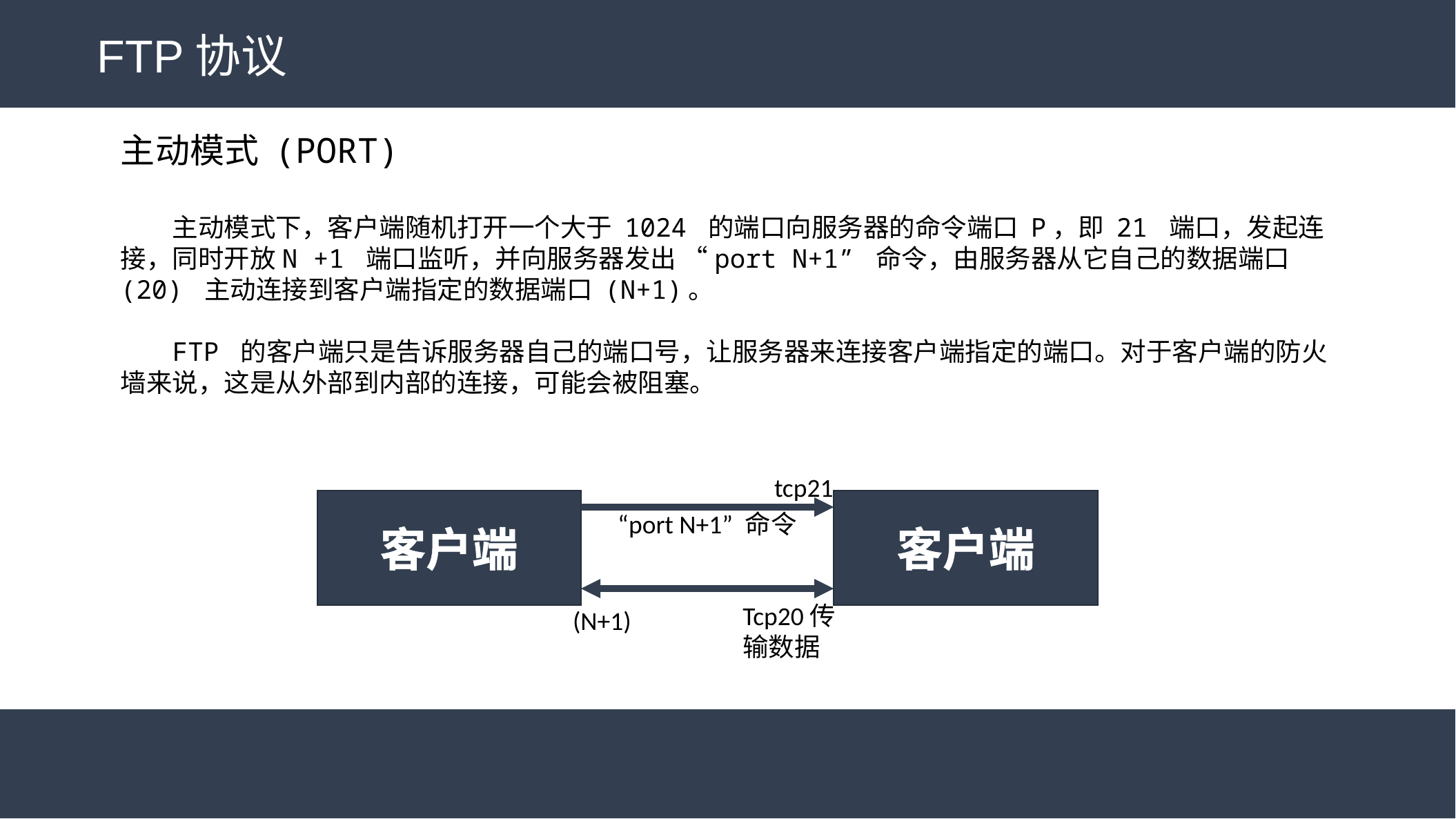

FTP协议
主动模式 (PORT)

主动模式下，客户端随机打开一个大于 1024 的端口向服务器的命令端口 P，即 21 端口，发起连接，同时开放N +1 端口监听，并向服务器发出 “port N+1” 命令，由服务器从它自己的数据端口 (20) 主动连接到客户端指定的数据端口 (N+1)。

FTP 的客户端只是告诉服务器自己的端口号，让服务器来连接客户端指定的端口。对于客户端的防火墙来说，这是从外部到内部的连接，可能会被阻塞。

tcp21
客户端
客户端
“port N+1” 命令
Tcp20传输数据
(N+1)